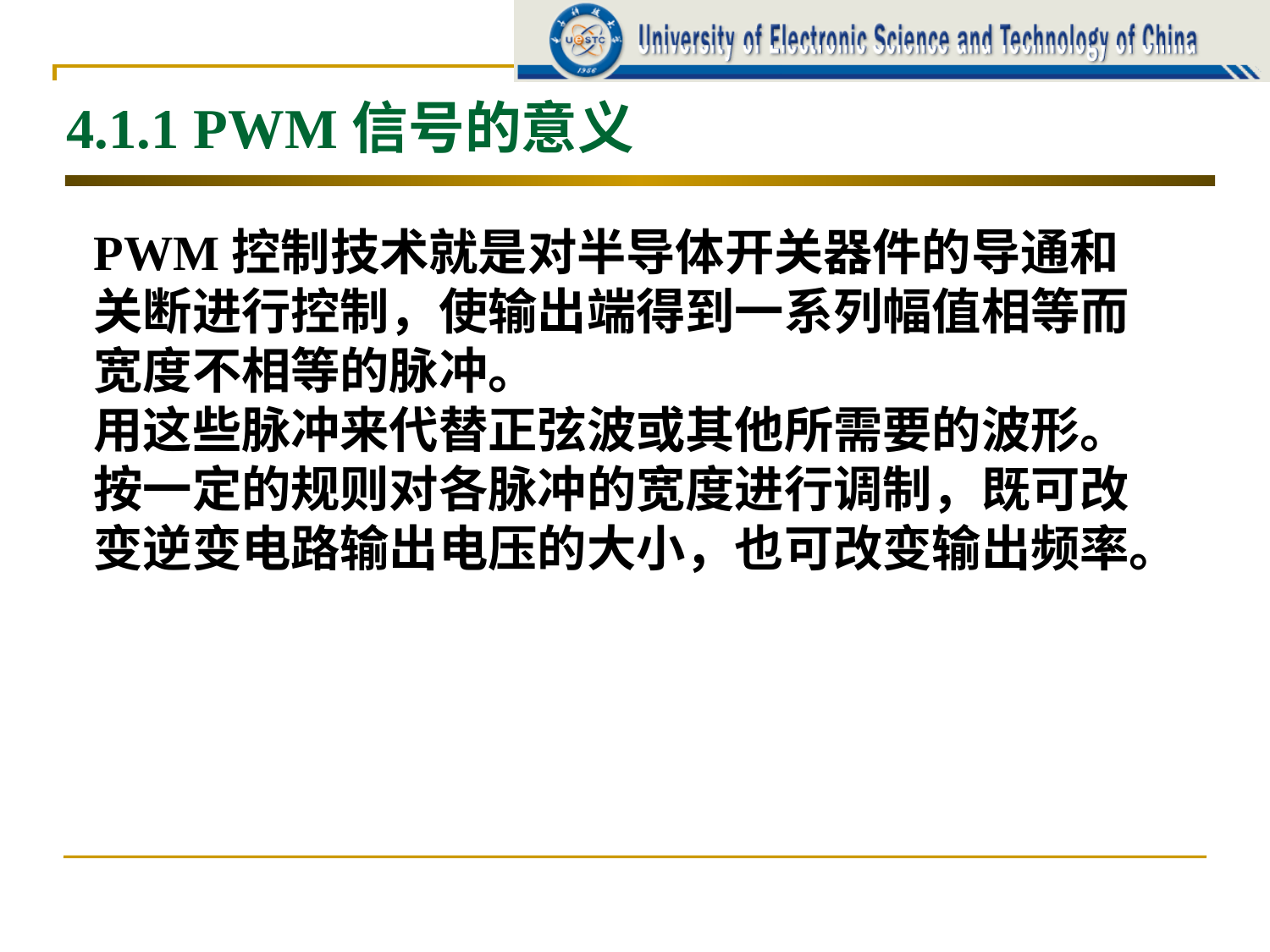

4.1.1 PWM信号的意义
PWM控制技术就是对半导体开关器件的导通和关断进行控制，使输出端得到一系列幅值相等而宽度不相等的脉冲。
用这些脉冲来代替正弦波或其他所需要的波形。按一定的规则对各脉冲的宽度进行调制，既可改变逆变电路输出电压的大小，也可改变输出频率。